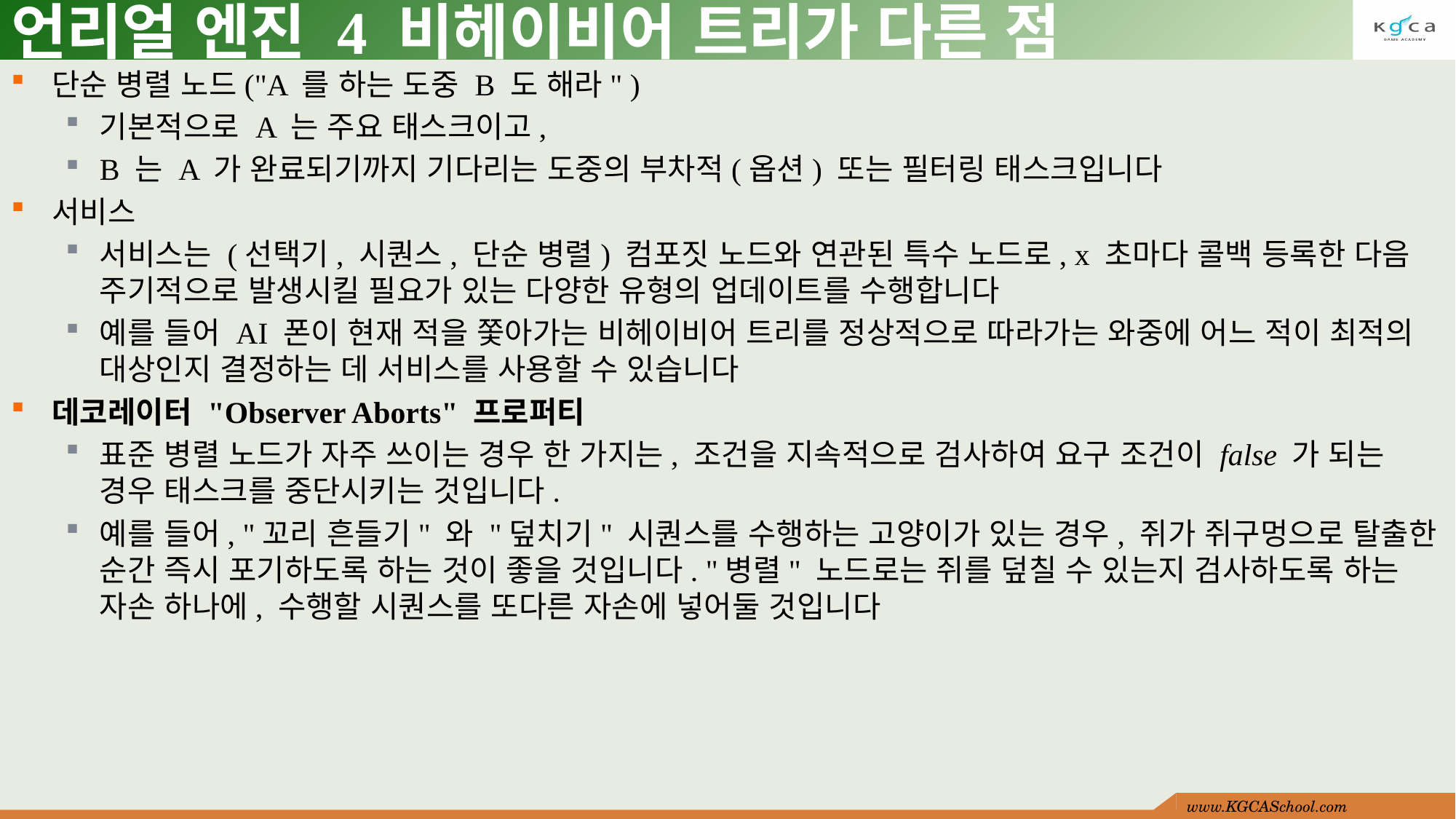

# 언리얼 엔진 4 비헤이비어 트리가 다른 점
단순 병렬 노드("A 를 하는 도중 B 도 해라" )
기본적으로 A 는 주요 태스크이고,
B 는 A 가 완료되기까지 기다리는 도중의 부차적(옵션) 또는 필터링 태스크입니다
서비스
서비스는 (선택기, 시퀀스, 단순 병렬) 컴포짓 노드와 연관된 특수 노드로, x 초마다 콜백 등록한 다음 주기적으로 발생시킬 필요가 있는 다양한 유형의 업데이트를 수행합니다
예를 들어 AI 폰이 현재 적을 쫓아가는 비헤이비어 트리를 정상적으로 따라가는 와중에 어느 적이 최적의 대상인지 결정하는 데 서비스를 사용할 수 있습니다
데코레이터 "Observer Aborts" 프로퍼티
표준 병렬 노드가 자주 쓰이는 경우 한 가지는, 조건을 지속적으로 검사하여 요구 조건이 false 가 되는 경우 태스크를 중단시키는 것입니다.
예를 들어, "꼬리 흔들기" 와 "덮치기" 시퀀스를 수행하는 고양이가 있는 경우, 쥐가 쥐구멍으로 탈출한 순간 즉시 포기하도록 하는 것이 좋을 것입니다. "병렬" 노드로는 쥐를 덮칠 수 있는지 검사하도록 하는 자손 하나에, 수행할 시퀀스를 또다른 자손에 넣어둘 것입니다